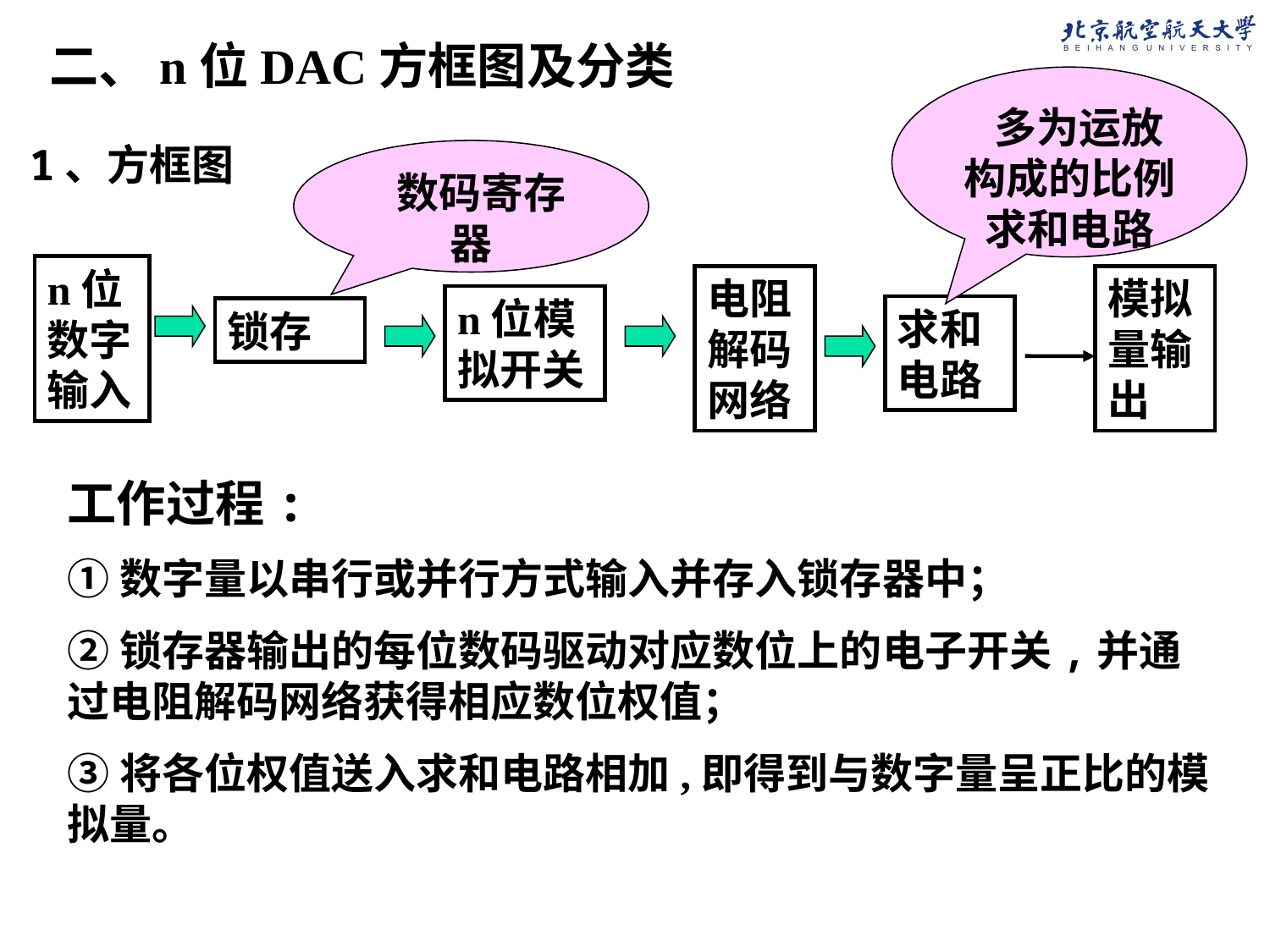

二、n位DAC方框图及分类
 多为运放构成的比例求和电路
1、方框图
 数码寄存器
n位数字输入
电阻解码网络
模拟量输出
n位模拟开关
求和电路
锁存

工作过程:
①数字量以串行或并行方式输入并存入锁存器中；
②锁存器输出的每位数码驱动对应数位上的电子开关,并通过电阻解码网络获得相应数位权值；
③将各位权值送入求和电路相加,即得到与数字量呈正比的模拟量。